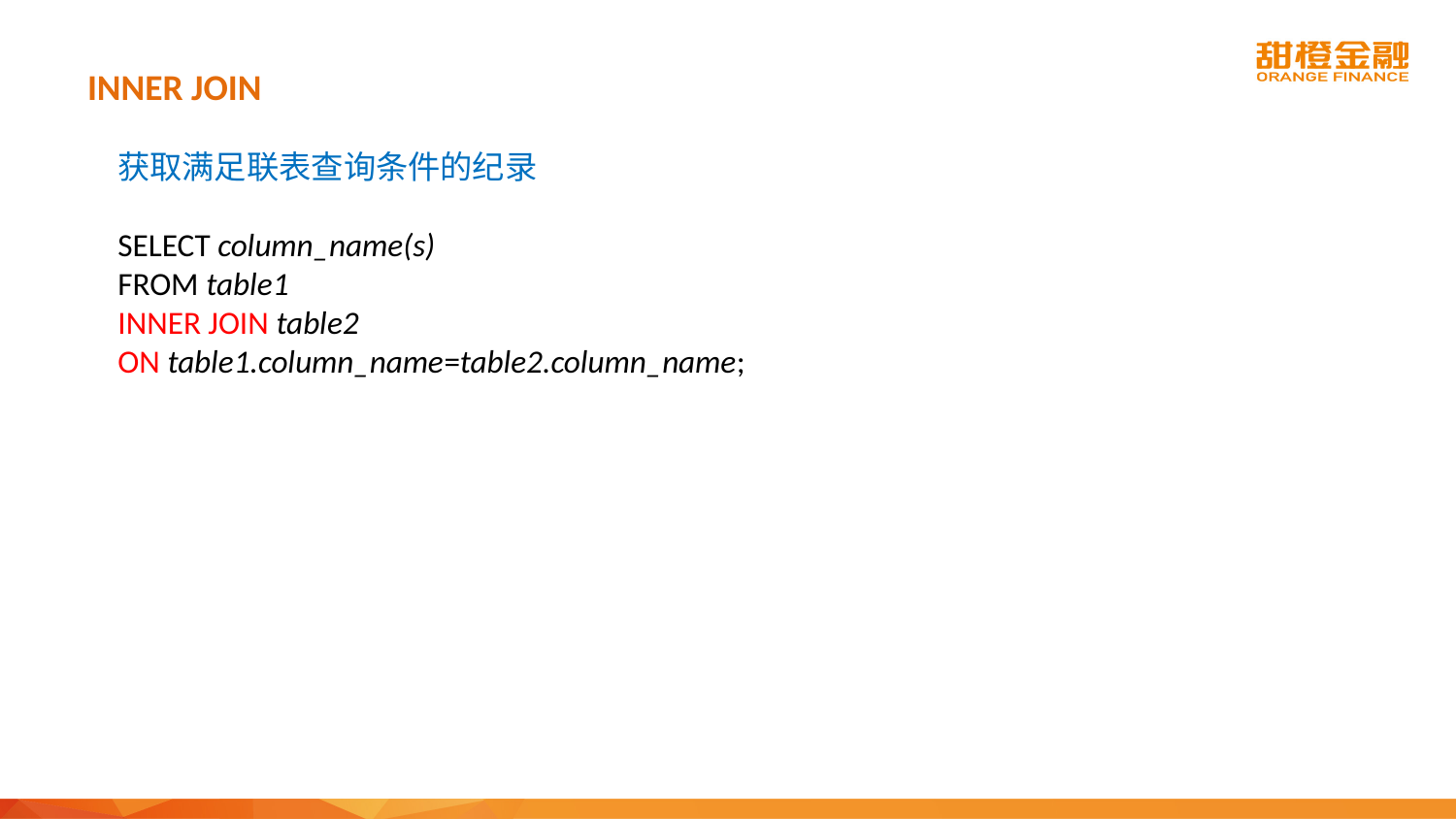

# INNER JOIN
获取满足联表查询条件的纪录

SELECT column_name(s)
FROM table1
INNER JOIN table2
ON table1.column_name=table2.column_name;